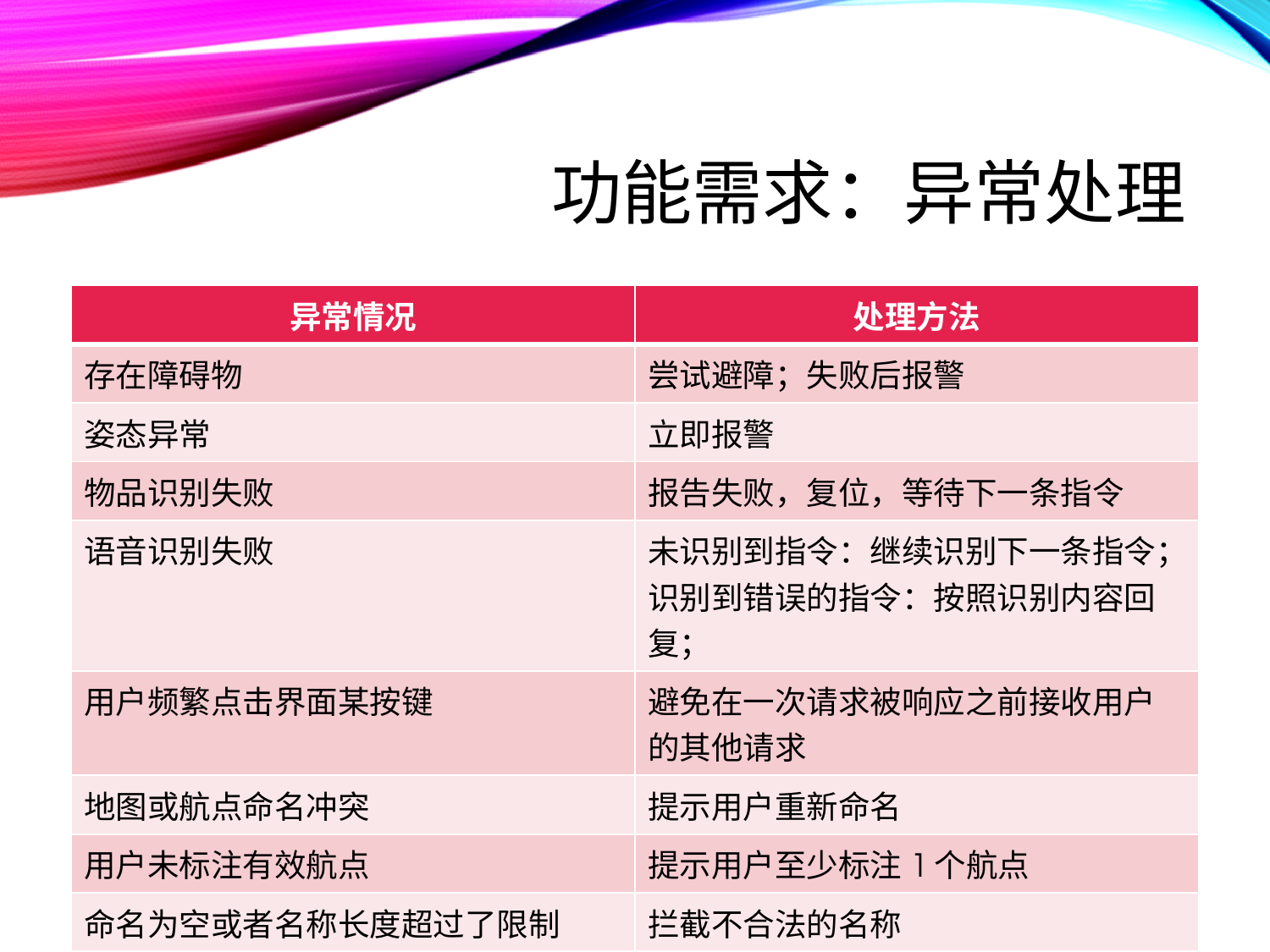

# 功能需求：异常处理
| 异常情况 | 处理方法 |
| --- | --- |
| 存在障碍物 | 尝试避障；失败后报警 |
| 姿态异常 | 立即报警 |
| 物品识别失败 | 报告失败，复位，等待下一条指令 |
| 语音识别失败 | 未识别到指令：继续识别下一条指令； 识别到错误的指令：按照识别内容回复； |
| 用户频繁点击界面某按键 | 避免在一次请求被响应之前接收用户的其他请求 |
| 地图或航点命名冲突 | 提示用户重新命名 |
| 用户未标注有效航点 | 提示用户至少标注1个航点 |
| 命名为空或者名称长度超过了限制 | 拦截不合法的名称 |
| 命名航点时包含非法字符 | 拦截不合法的名称 |